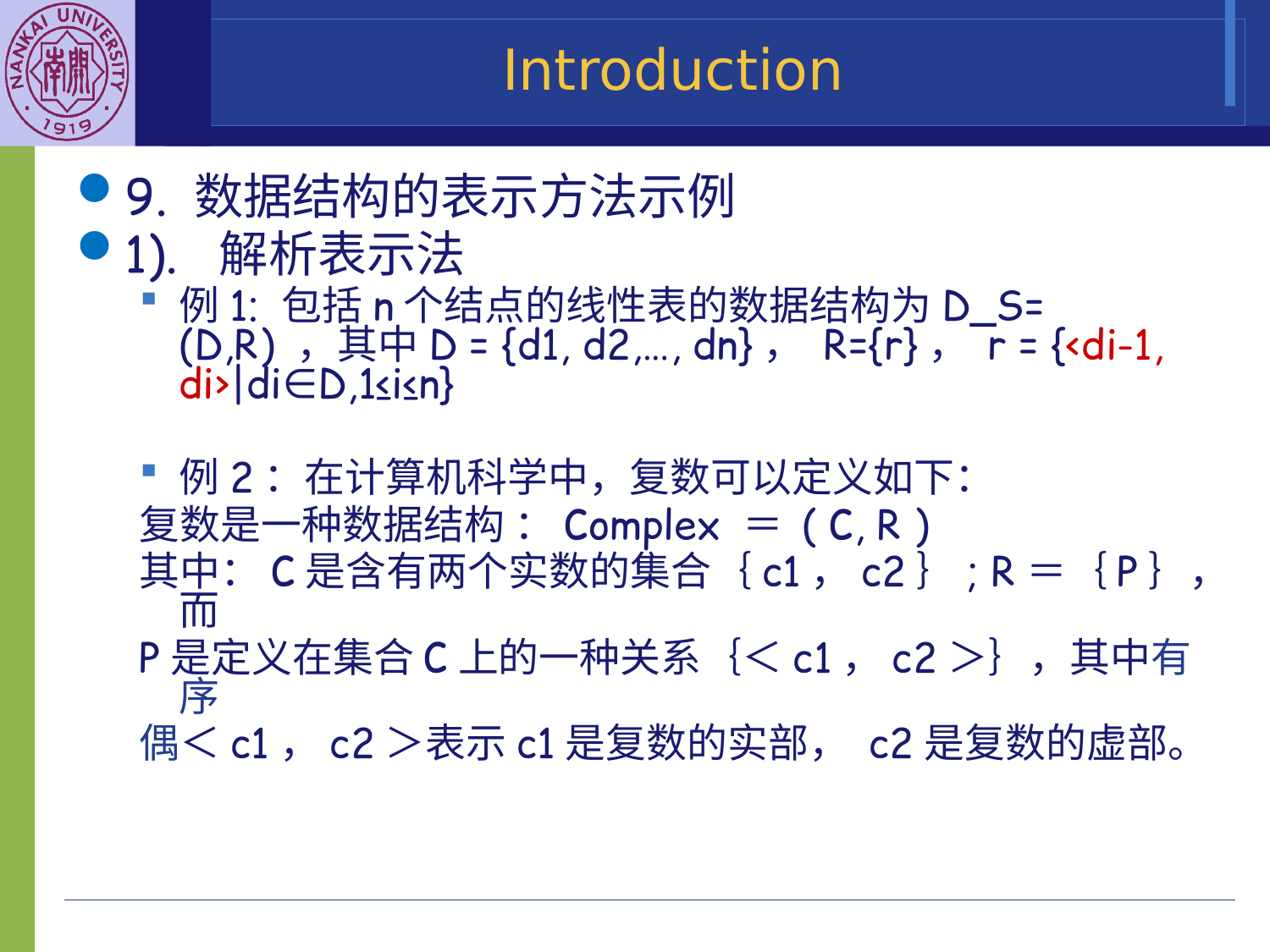

# Introduction
9. 数据结构的表示方法示例
1).  解析表示法
例1: 包括n个结点的线性表的数据结构为D_S= (D,R) ，其中D = {d1, d2,…, dn}， R={r}， r = {<di-1, di>|di∈D,1≤i≤n}

例2：在计算机科学中，复数可以定义如下：
复数是一种数据结构 ：Complex ＝ ( C, R )
其中：C是含有两个实数的集合｛c1，c2｝; R＝｛P｝，而
P是定义在集合C上的一种关系｛＜c1，c2＞｝，其中有序
偶＜c1，c2＞表示c1是复数的实部， c2是复数的虚部。

28